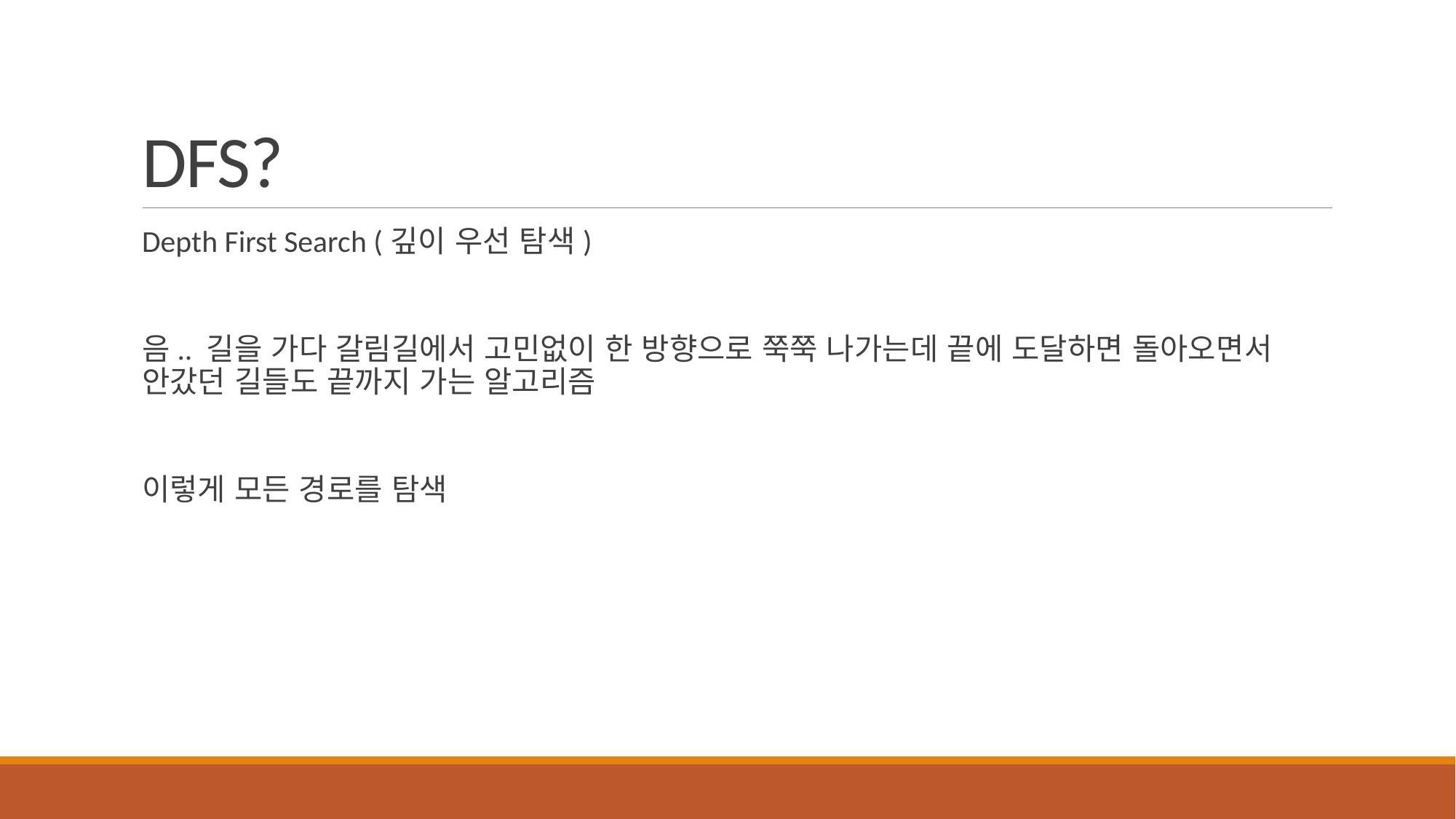

# DFS?
Depth First Search (깊이 우선 탐색)

음.. 길을 가다 갈림길에서 고민없이 한 방향으로 쭉쭉 나가는데 끝에 도달하면 돌아오면서 안갔던 길들도 끝까지 가는 알고리즘

이렇게 모든 경로를 탐색